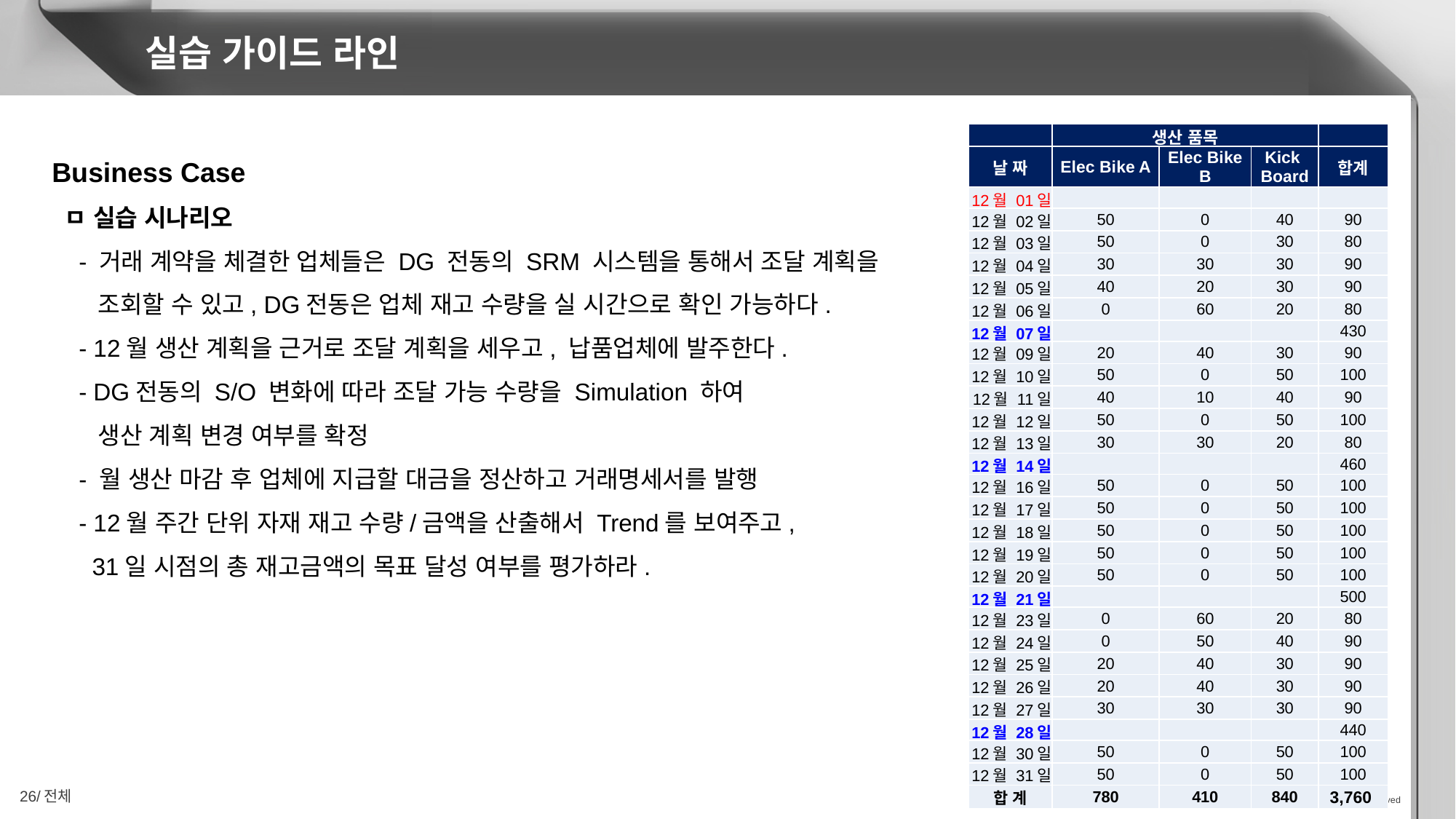

실습 가이드 라인
|  | 생산 품목 |  |  |  |
| --- | --- | --- | --- | --- |
| 날 짜 | Elec Bike A | Elec Bike B | Kick Board | 합계 |
| 12월 01일 |  |  |  |  |
| 12월 02일 | 50 | 0 | 40 | 90 |
| 12월 03일 | 50 | 0 | 30 | 80 |
| 12월 04일 | 30 | 30 | 30 | 90 |
| 12월 05일 | 40 | 20 | 30 | 90 |
| 12월 06일 | 0 | 60 | 20 | 80 |
| 12월 07일 |  |  |  | 430 |
| 12월 09일 | 20 | 40 | 30 | 90 |
| 12월 10일 | 50 | 0 | 50 | 100 |
| 12월 11일 | 40 | 10 | 40 | 90 |
| 12월 12일 | 50 | 0 | 50 | 100 |
| 12월 13일 | 30 | 30 | 20 | 80 |
| 12월 14일 |  |  |  | 460 |
| 12월 16일 | 50 | 0 | 50 | 100 |
| 12월 17일 | 50 | 0 | 50 | 100 |
| 12월 18일 | 50 | 0 | 50 | 100 |
| 12월 19일 | 50 | 0 | 50 | 100 |
| 12월 20일 | 50 | 0 | 50 | 100 |
| 12월 21일 |  |  |  | 500 |
| 12월 23일 | 0 | 60 | 20 | 80 |
| 12월 24일 | 0 | 50 | 40 | 90 |
| 12월 25일 | 20 | 40 | 30 | 90 |
| 12월 26일 | 20 | 40 | 30 | 90 |
| 12월 27일 | 30 | 30 | 30 | 90 |
| 12월 28일 |  |  |  | 440 |
| 12월 30일 | 50 | 0 | 50 | 100 |
| 12월 31일 | 50 | 0 | 50 | 100 |
| 합 계 | 780 | 410 | 840 | 3,760 |
Business Case
 ㅁ 실습 시나리오
    - 거래 계약을 체결한 업체들은 DG 전동의 SRM 시스템을 통해서 조달 계획을
      조회할 수 있고, DG전동은 업체 재고 수량을 실 시간으로 확인 가능하다.
    - 12월 생산 계획을 근거로 조달 계획을 세우고, 납품업체에 발주한다.
    - DG전동의 S/O 변화에 따라 조달 가능 수량을 Simulation 하여
      생산 계획 변경 여부를 확정
    - 월 생산 마감 후 업체에 지급할 대금을 정산하고 거래명세서를 발행
    - 12월 주간 단위 자재 재고 수량/금액을 산출해서 Trend를 보여주고,
      31일 시점의 총 재고금액의 목표 달성 여부를 평가하라.